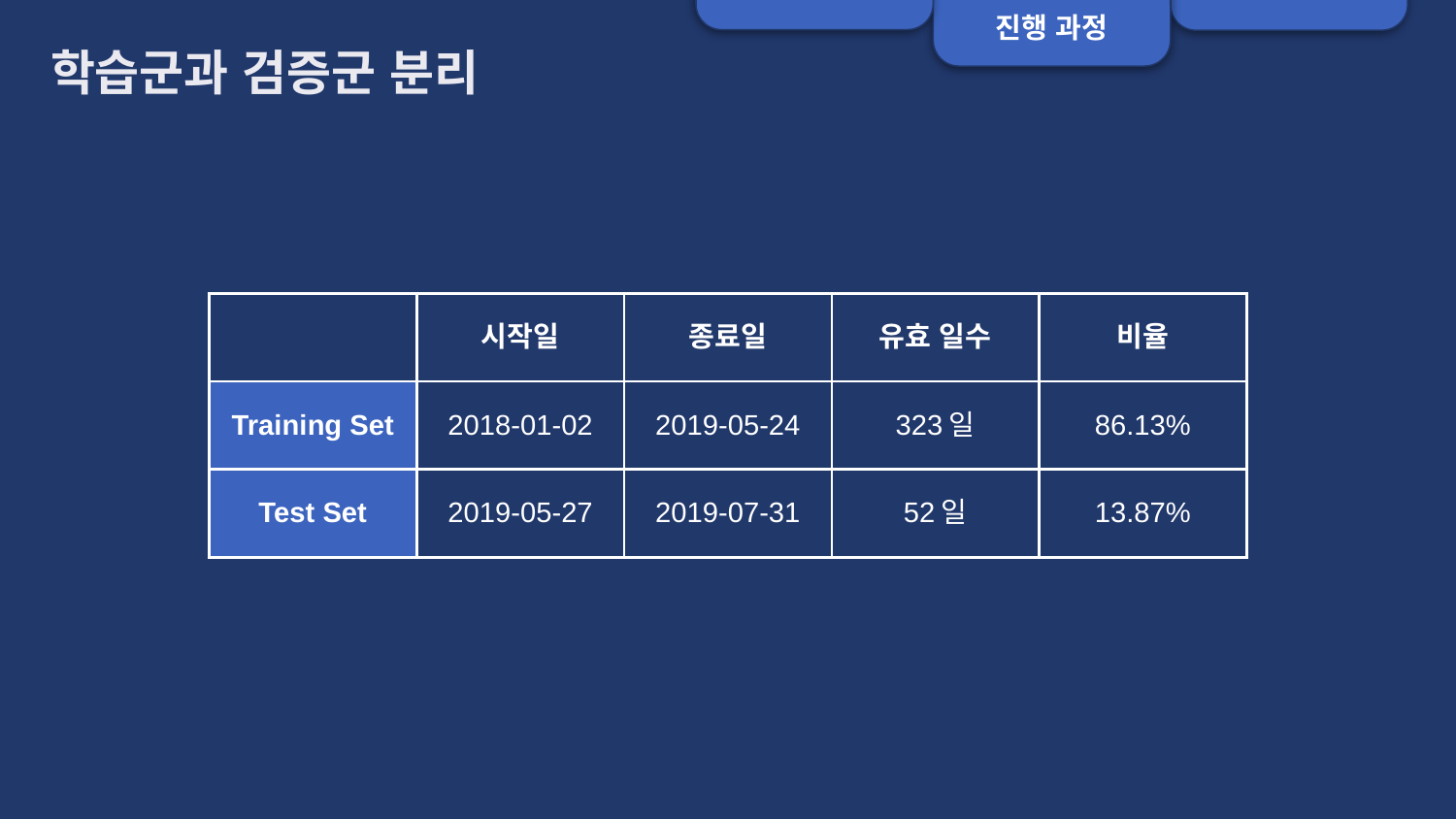

진행 과정
학습군과 검증군 분리
|  | 시작일 | 종료일 | 유효 일수 | 비율 |
| --- | --- | --- | --- | --- |
| Training Set | 2018-01-02 | 2019-05-24 | 323일 | 86.13% |
| Test Set | 2019-05-27 | 2019-07-31 | 52일 | 13.87% |